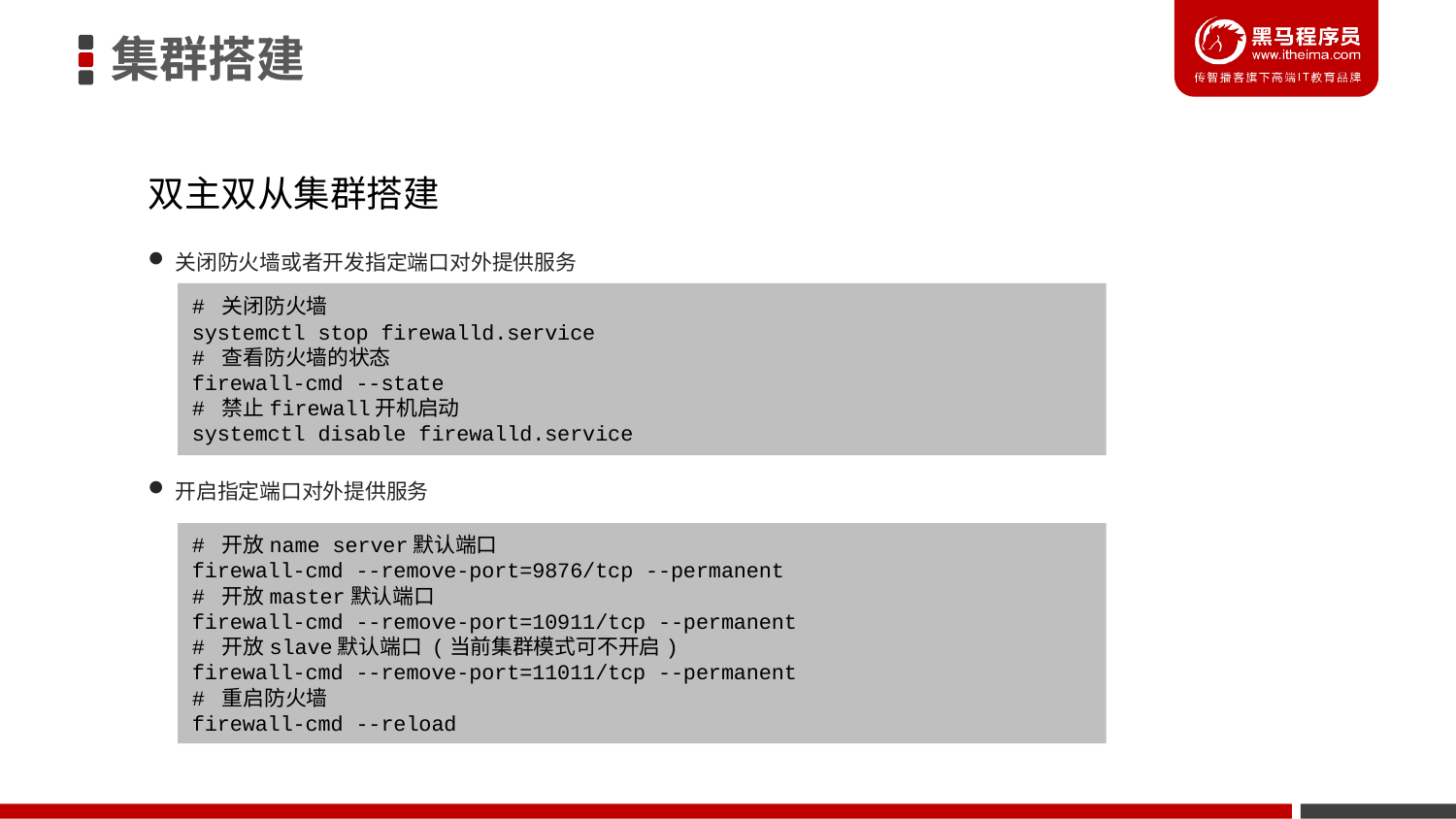

集群搭建
双主双从集群搭建
关闭防火墙或者开发指定端口对外提供服务

开启指定端口对外提供服务
# 关闭防火墙
systemctl stop firewalld.service
# 查看防火墙的状态
firewall-cmd --state
# 禁止firewall开机启动
systemctl disable firewalld.service
# 开放name server默认端口
firewall-cmd --remove-port=9876/tcp --permanent
# 开放master默认端口
firewall-cmd --remove-port=10911/tcp --permanent
# 开放slave默认端口 (当前集群模式可不开启)
firewall-cmd --remove-port=11011/tcp --permanent
# 重启防火墙
firewall-cmd --reload